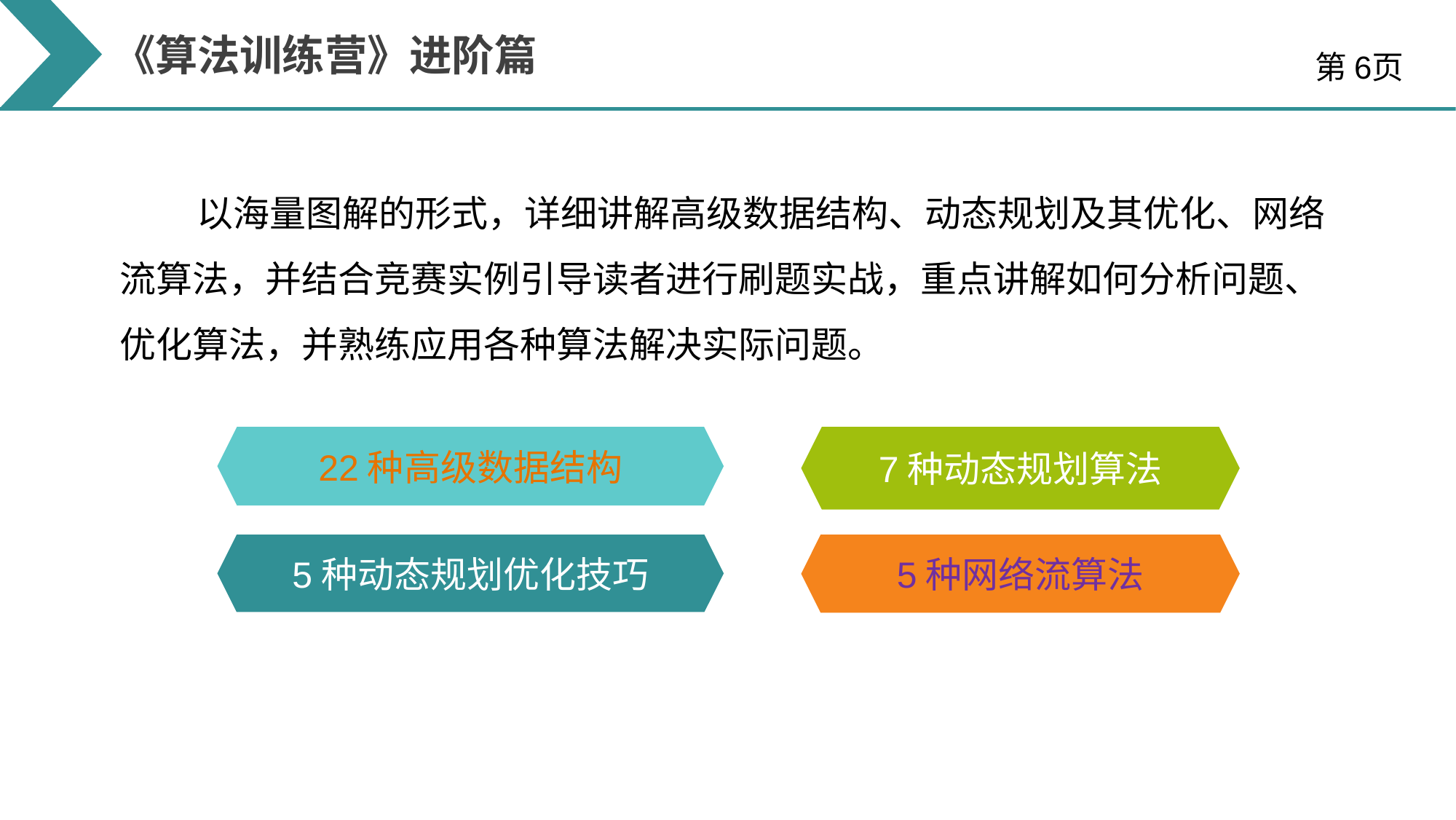

《算法训练营》进阶篇
第6页
以海量图解的形式，详细讲解高级数据结构、动态规划及其优化、网络流算法，并结合竞赛实例引导读者进行刷题实战，重点讲解如何分析问题、优化算法，并熟练应用各种算法解决实际问题。
22种高级数据结构
7种动态规划算法
5种动态规划优化技巧
5种网络流算法